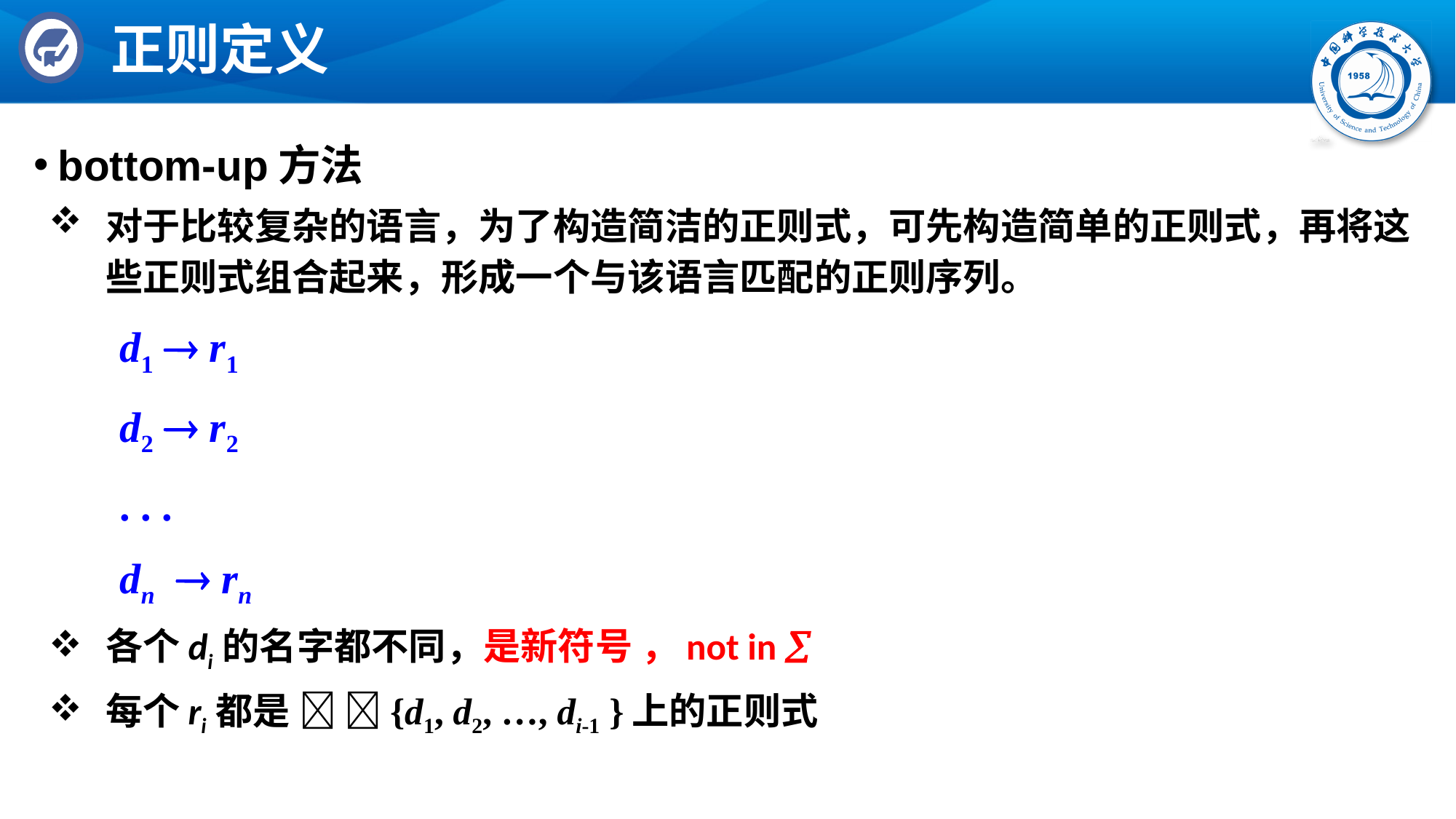

# 正则定义
bottom-up方法
对于比较复杂的语言，为了构造简洁的正则式，可先构造简单的正则式，再将这些正则式组合起来，形成一个与该语言匹配的正则序列。
        d1 → r1
        d2 → r2
        . . .
        dn  → rn
各个di 的名字都不同，是新符号 ，not in ∑
每个ri 都是 ∑ ∪{d1, d2, …, di-1 }上的正则式